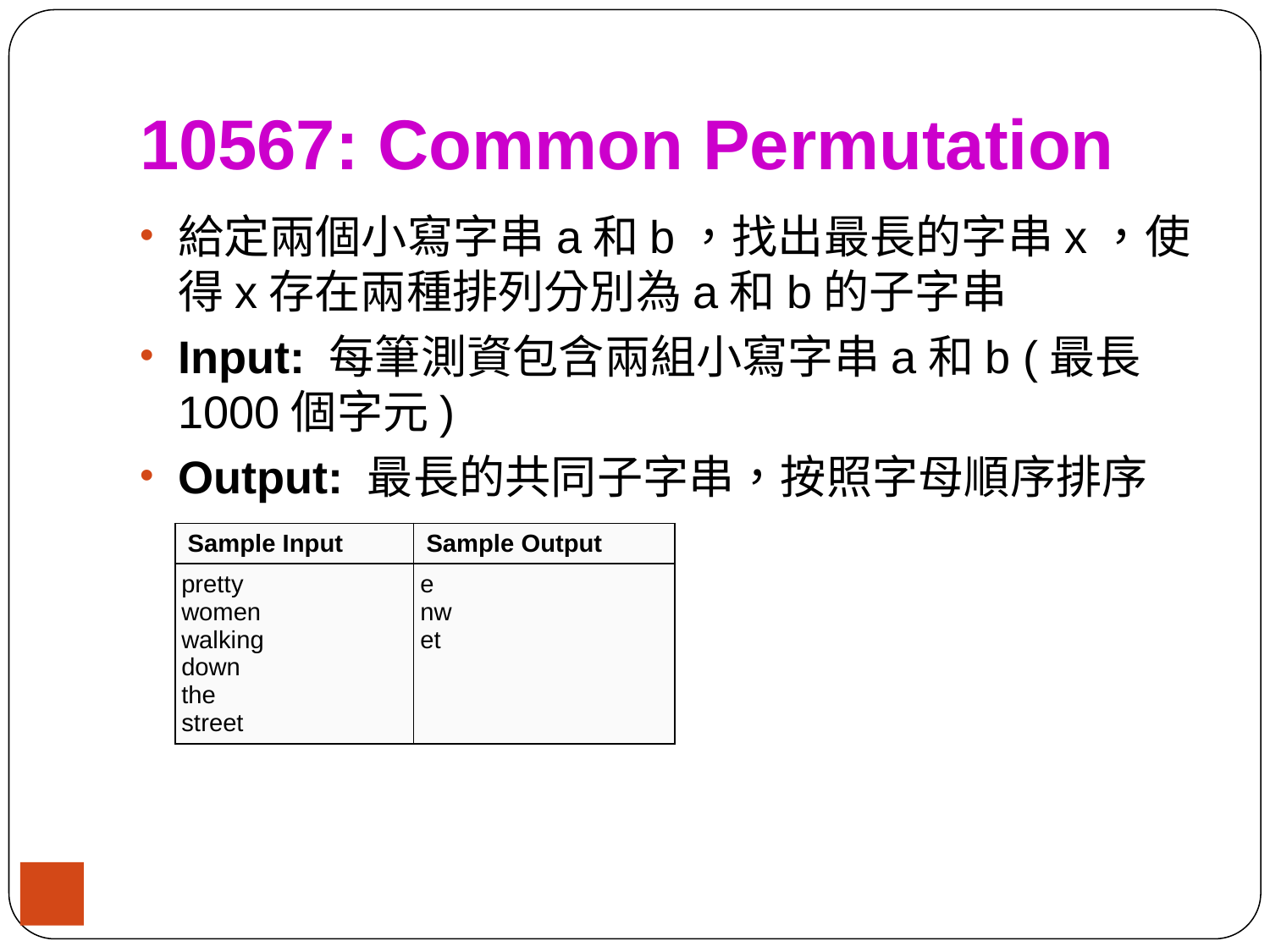

# 10567: Common Permutation
給定兩個小寫字串a和b，找出最長的字串x，使得x存在兩種排列分別為a和b的子字串
Input: 每筆測資包含兩組小寫字串a和b (最長1000個字元)
Output: 最長的共同子字串，按照字母順序排序
| Sample Input | Sample Output |
| --- | --- |
| pretty women walking down the street | e nw et |